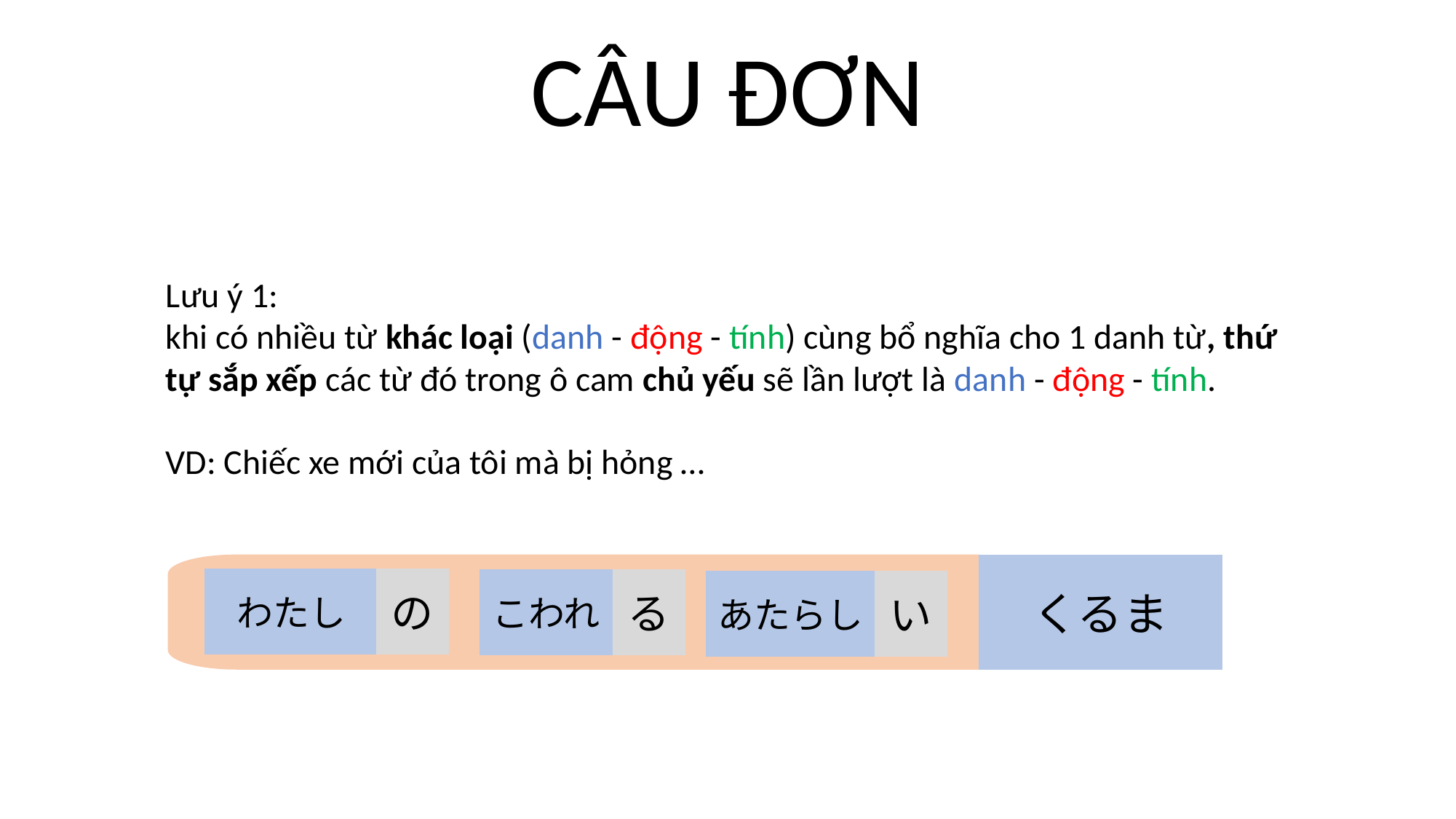

CÂU ĐƠN
Lưu ý 1:
khi có nhiều từ khác loại (danh - động - tính) cùng bổ nghĩa cho 1 danh từ, thứ tự sắp xếp các từ đó trong ô cam chủ yếu sẽ lần lượt là danh - động - tính.

VD: Chiếc xe mới của tôi mà bị hỏng …

くるま
わたし
の
こわれ
る
あたらし
い